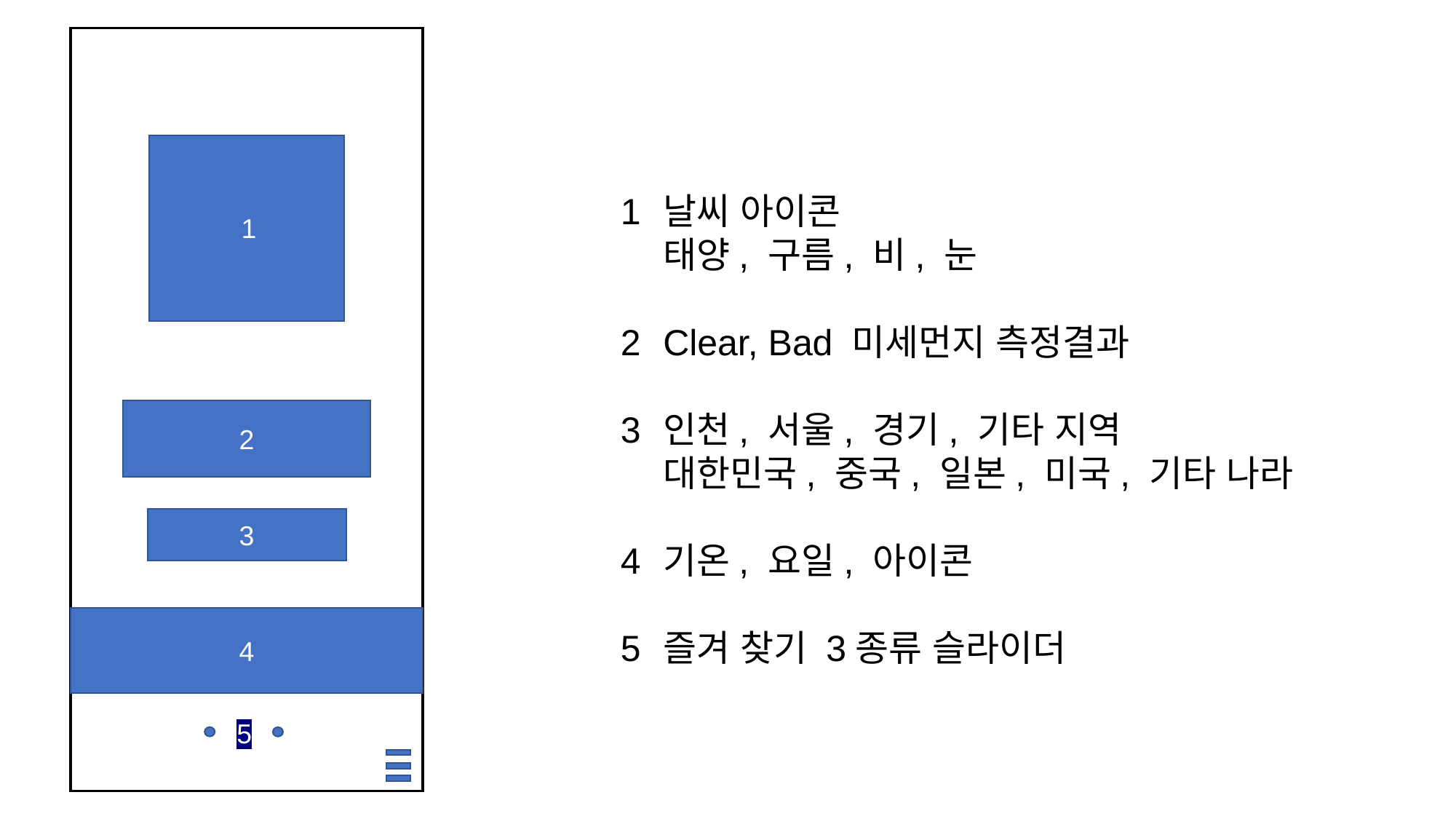

1

2

3

4

5
날씨 아이콘
태양, 구름, 비, 눈

Clear, Bad 미세먼지 측정결과

인천, 서울, 경기, 기타 지역
대한민국, 중국, 일본, 미국, 기타 나라

기온, 요일, 아이콘

즐겨 찾기 3종류 슬라이더
1

2

3

4
5